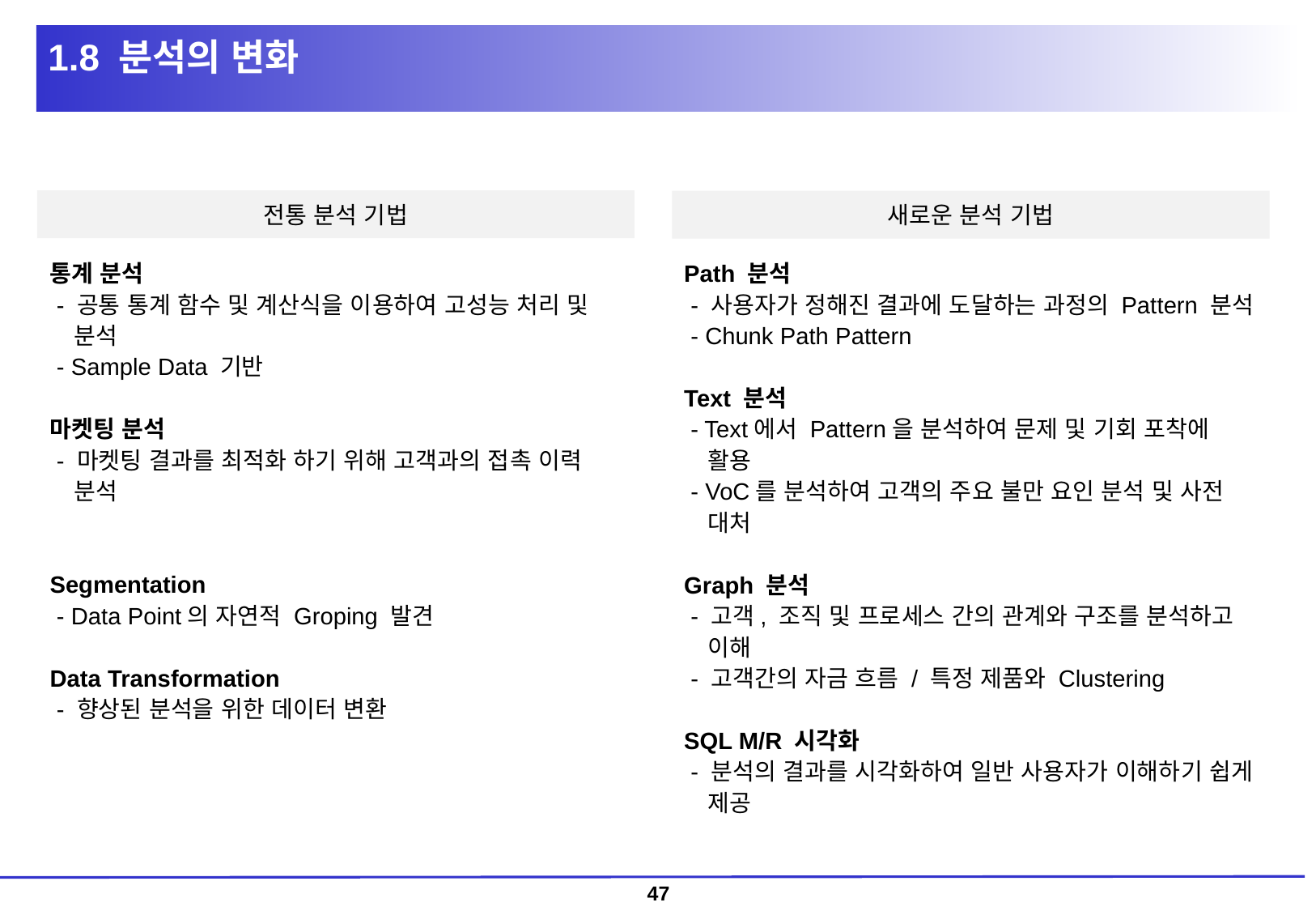

1.8 분석의 변화
전통 분석 기법
새로운 분석 기법
통계 분석
 - 공통 통계 함수 및 계산식을 이용하여 고성능 처리 및 분석
 - Sample Data 기반

마켓팅 분석
 - 마켓팅 결과를 최적화 하기 위해 고객과의 접촉 이력 분석

Segmentation
 - Data Point의 자연적 Groping 발견

Data Transformation
 - 향상된 분석을 위한 데이터 변환

Path 분석
 - 사용자가 정해진 결과에 도달하는 과정의 Pattern 분석
 - Chunk Path Pattern

Text 분석
 - Text에서 Pattern을 분석하여 문제 및 기회 포착에 활용
 - VoC를 분석하여 고객의 주요 불만 요인 분석 및 사전 대처

Graph 분석
 - 고객, 조직 및 프로세스 간의 관계와 구조를 분석하고 이해
 - 고객간의 자금 흐름 / 특정 제품와 Clustering

SQL M/R 시각화
 - 분석의 결과를 시각화하여 일반 사용자가 이해하기 쉽게 제공